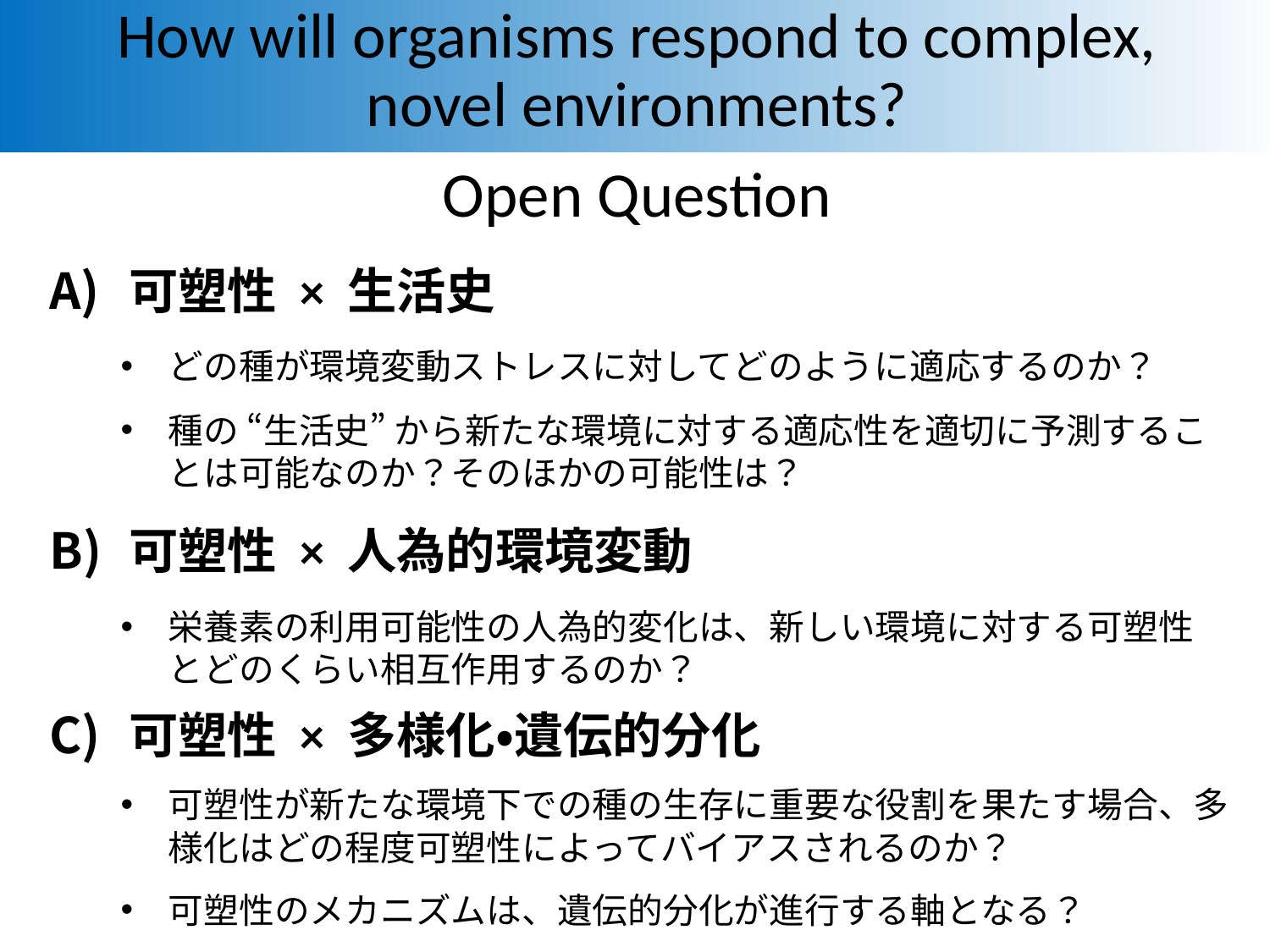

How will organisms respond to complex, novel environments?
Open Question
可塑性 × 生活史
どの種が環境変動ストレスに対してどのように適応するのか？
種の “生活史” から新たな環境に対する適応性を適切に予測することは可能なのか？そのほかの可能性は？
可塑性 × 人為的環境変動
栄養素の利用可能性の人為的変化は、新しい環境に対する可塑性とどのくらい相互作用するのか？
可塑性 × 多様化・遺伝的分化
可塑性が新たな環境下での種の生存に重要な役割を果たす場合、多様化はどの程度可塑性によってバイアスされるのか？
可塑性のメカニズムは、遺伝的分化が進行する軸となる？